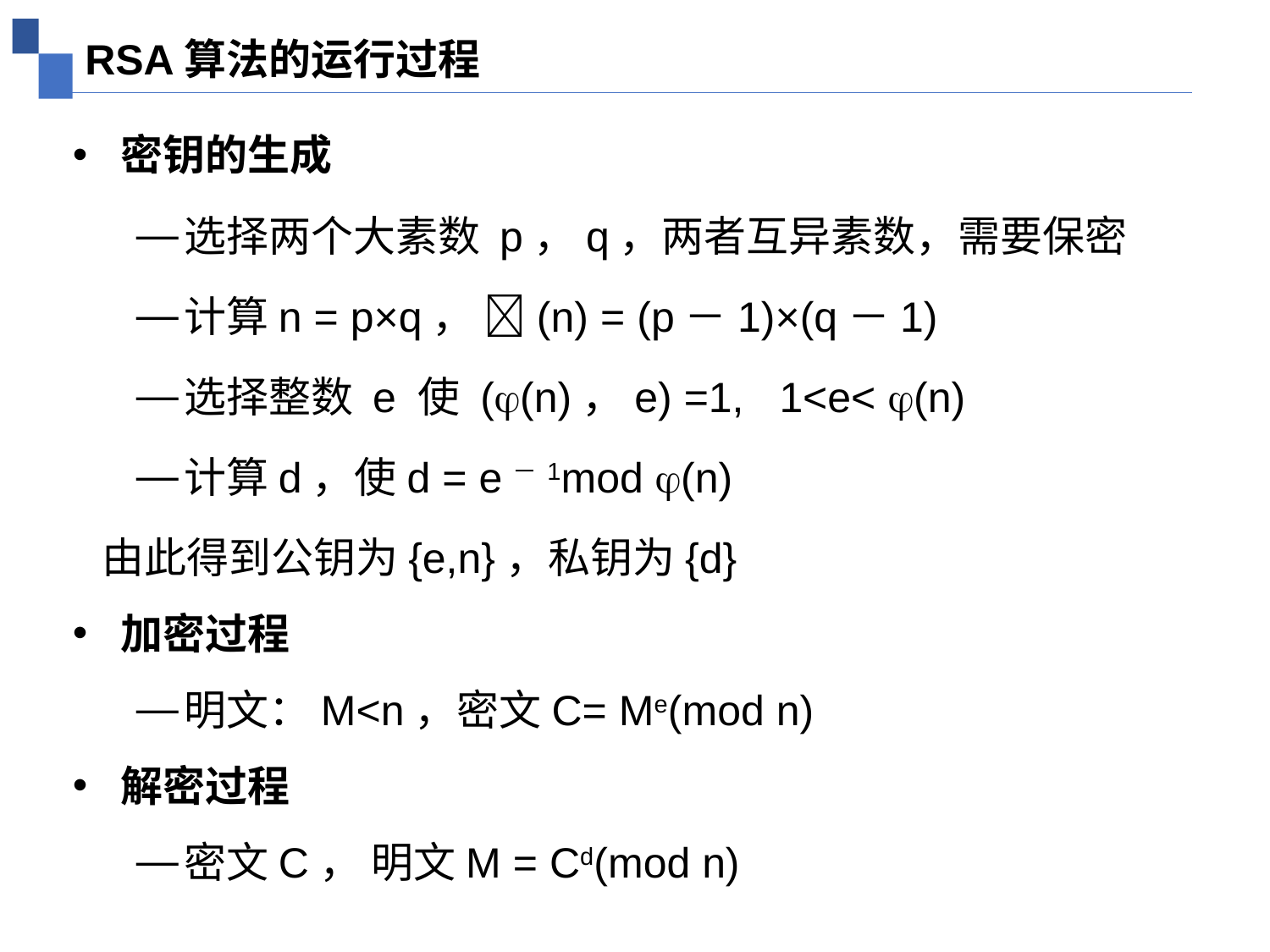

RSA算法的运行过程
密钥的生成
选择两个大素数 p，q，两者互异素数，需要保密
计算n = p×q， ϕ(n) = (p－1)×(q－1)
选择整数 e 使 (ϕ(n)，e) =1,   1<e< ϕ(n)
计算d，使d = e－1mod ϕ(n)
  由此得到公钥为{e,n}，私钥为{d}
加密过程
明文：M<n，密文C= Me(mod n)
解密过程
密文C， 明文M = Cd(mod n)